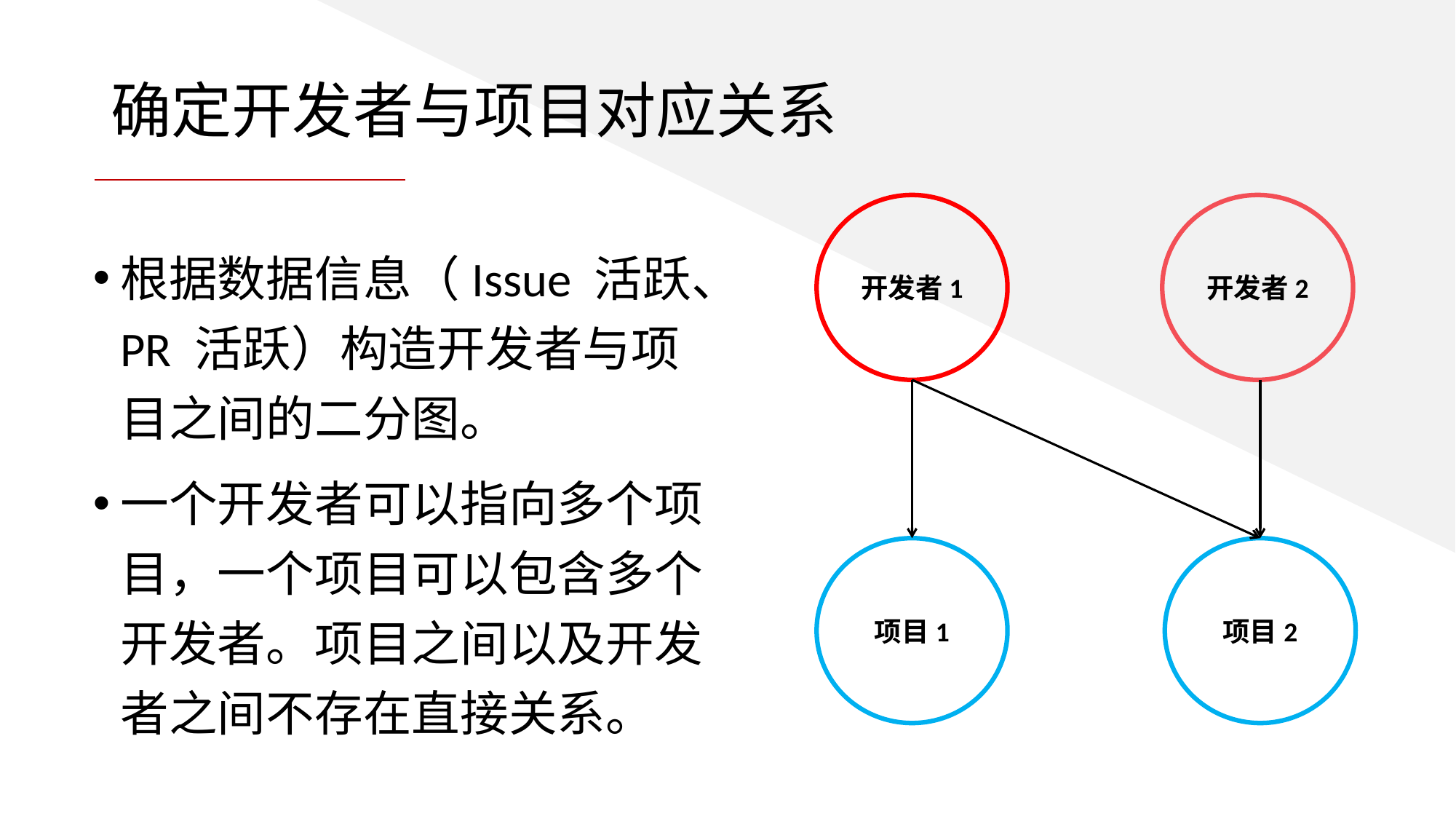

# 确定开发者与项目对应关系

开发者1
开发者2
根据数据信息（Issue 活跃、PR 活跃）构造开发者与项目之间的二分图。
一个开发者可以指向多个项目，一个项目可以包含多个开发者。项目之间以及开发者之间不存在直接关系。
项目1
项目2